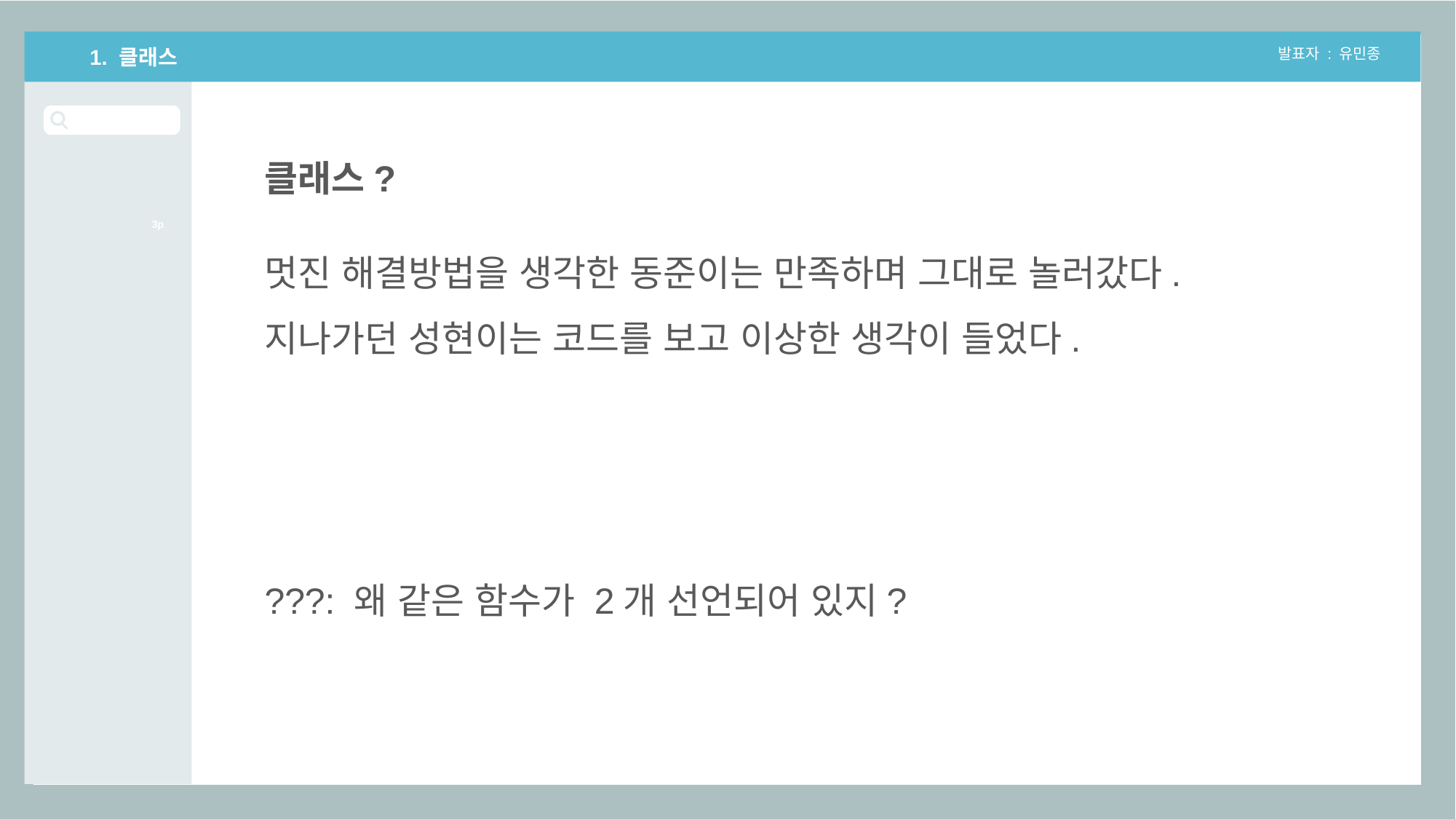

1. 클래스
발표자 : 유민종

클래스?
3p
멋진 해결방법을 생각한 동준이는 만족하며 그대로 놀러갔다.
지나가던 성현이는 코드를 보고 이상한 생각이 들었다.

???: 왜 같은 함수가 2개 선언되어 있지?